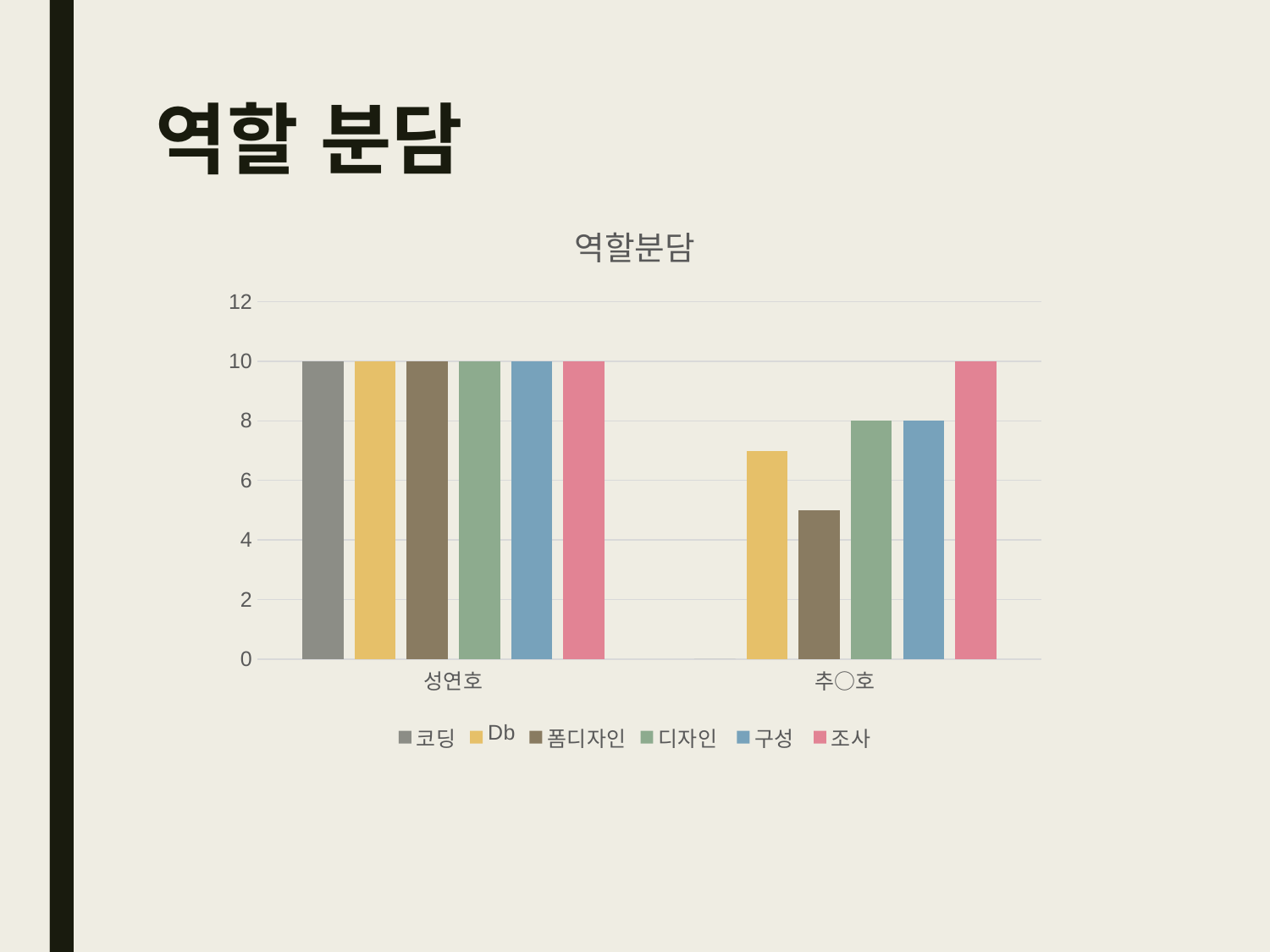

# 역할 분담

### Chart: 역할분담

| Category | 코딩 | Db | 폼디자인 | 디자인  | 구성  | 조사 |
|---|---|---|---|---|---|---|
| 성연호 | 10.0 | 10.0 | 10.0 | 10.0 | 10.0 | 10.0 |
| 추○호 | 0.0 | 7.0 | 5.0 | 8.0 | 8.0 | 10.0 |